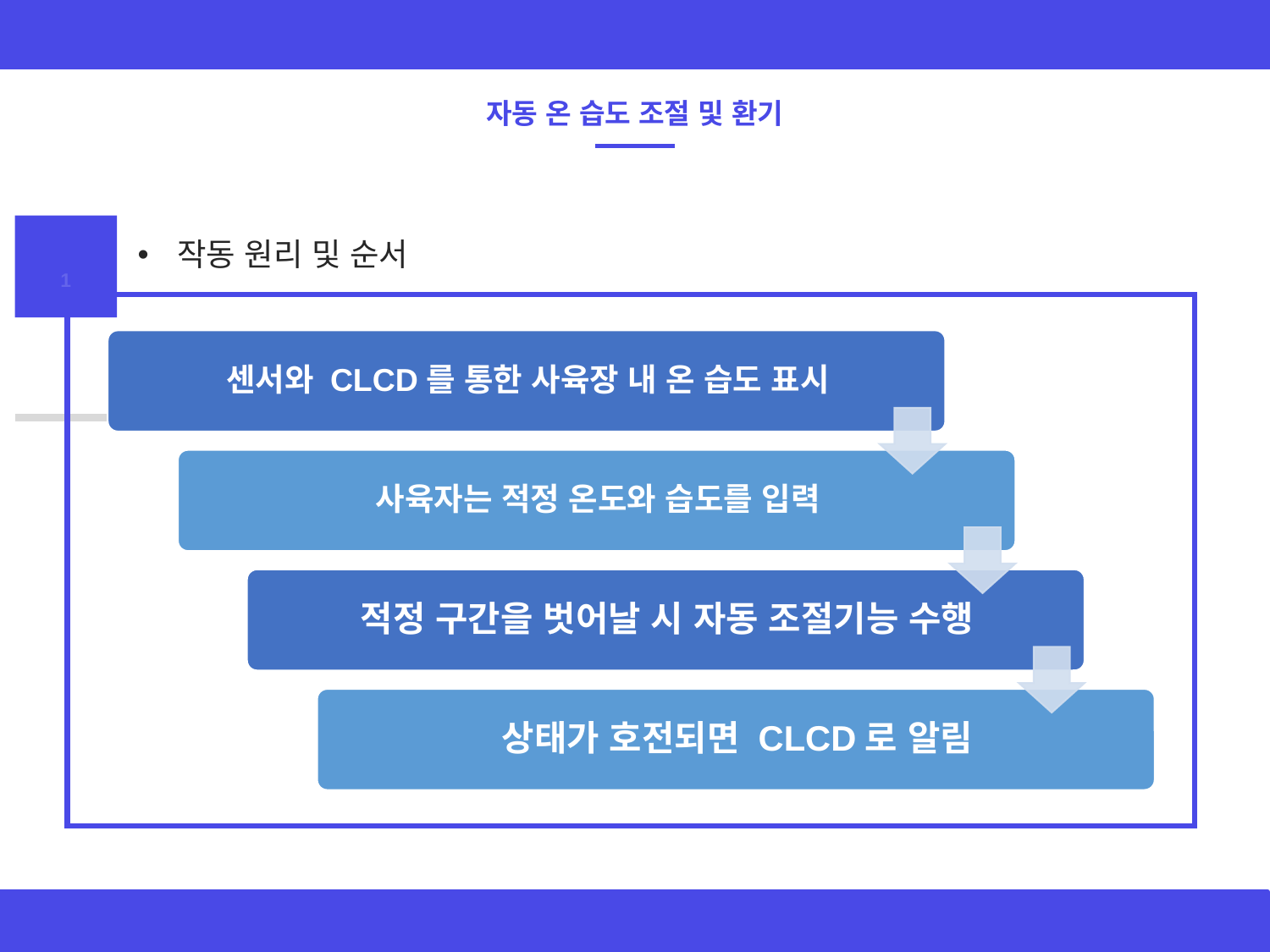

개발기능							Safe House for Reptile

자동 온 습도 조절 및 환기
작동 원리 및 순서
1

센서와 CLCD를 통한 사육장 내 온 습도 표시
사육자는 적정 온도와 습도를 입력
적정 구간을 벗어날 시 자동 조절기능 수행
상태가 호전되면 CLCD로 알림

기업내교육론								4